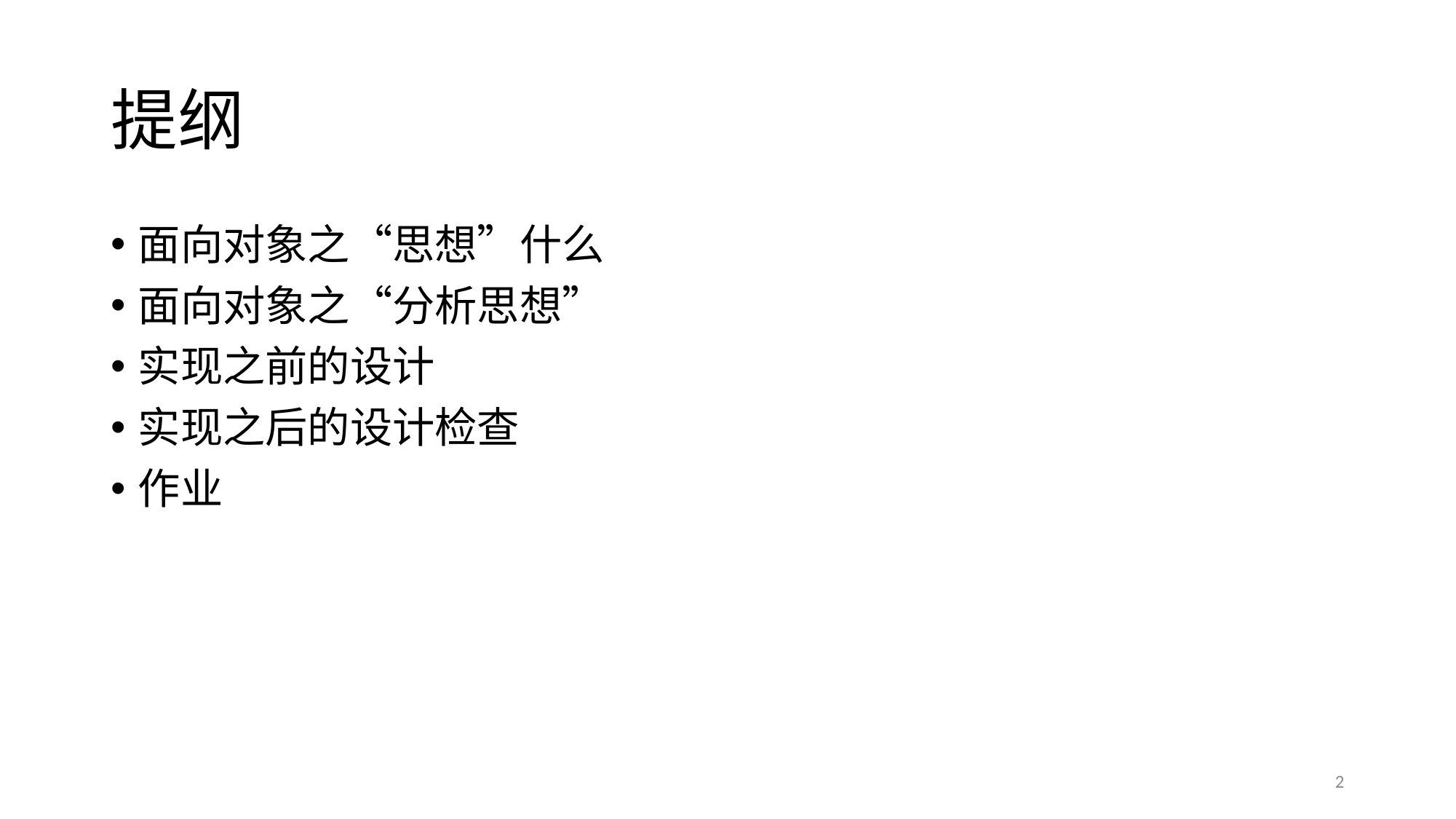

# 提纲
面向对象之“思想”什么
面向对象之“分析思想”
实现之前的设计
实现之后的设计检查
作业

2